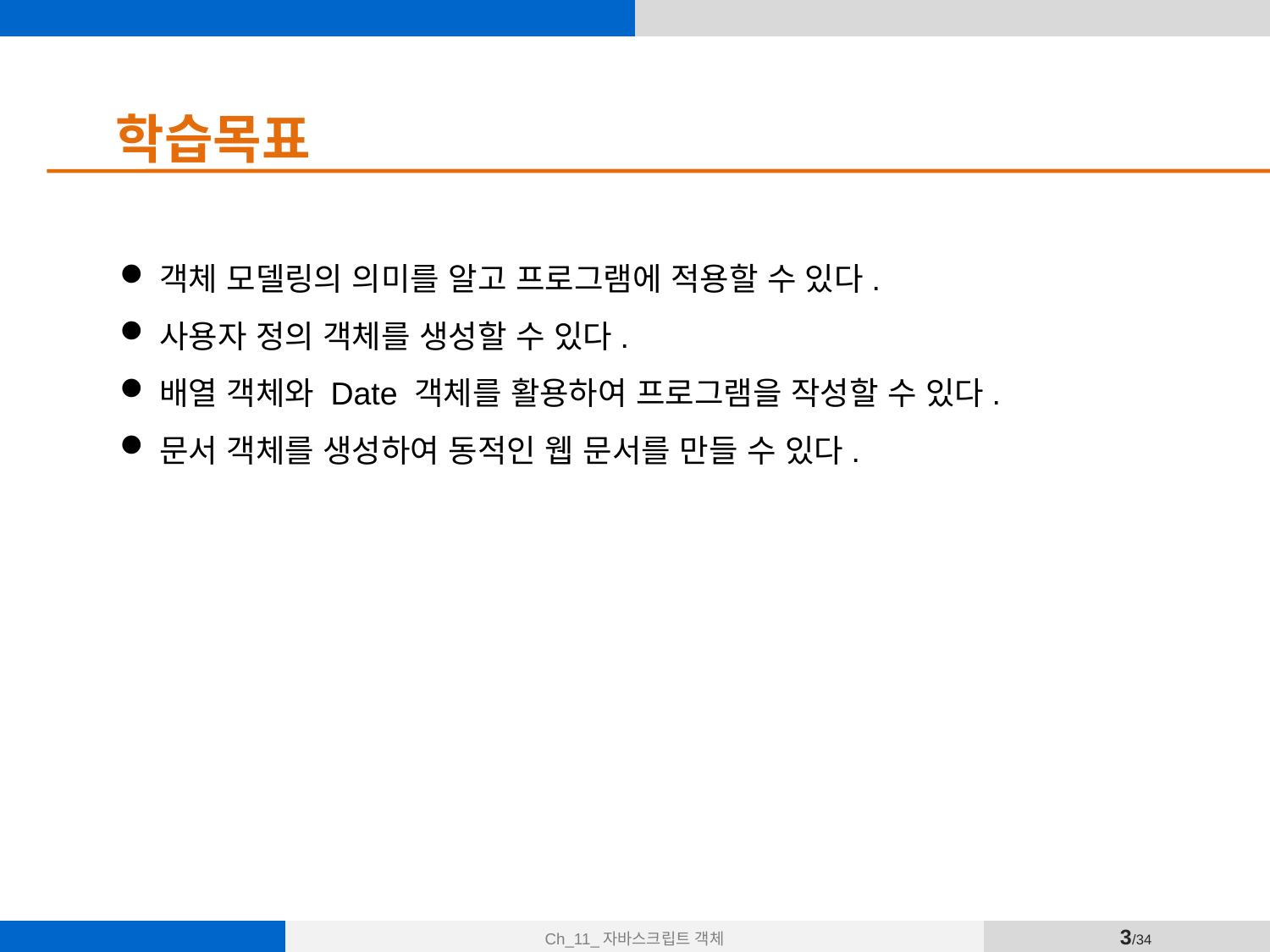

학습목표

객체 모델링의 의미를 알고 프로그램에 적용할 수 있다.
사용자 정의 객체를 생성할 수 있다.
배열 객체와 Date 객체를 활용하여 프로그램을 작성할 수 있다.
문서 객체를 생성하여 동적인 웹 문서를 만들 수 있다.